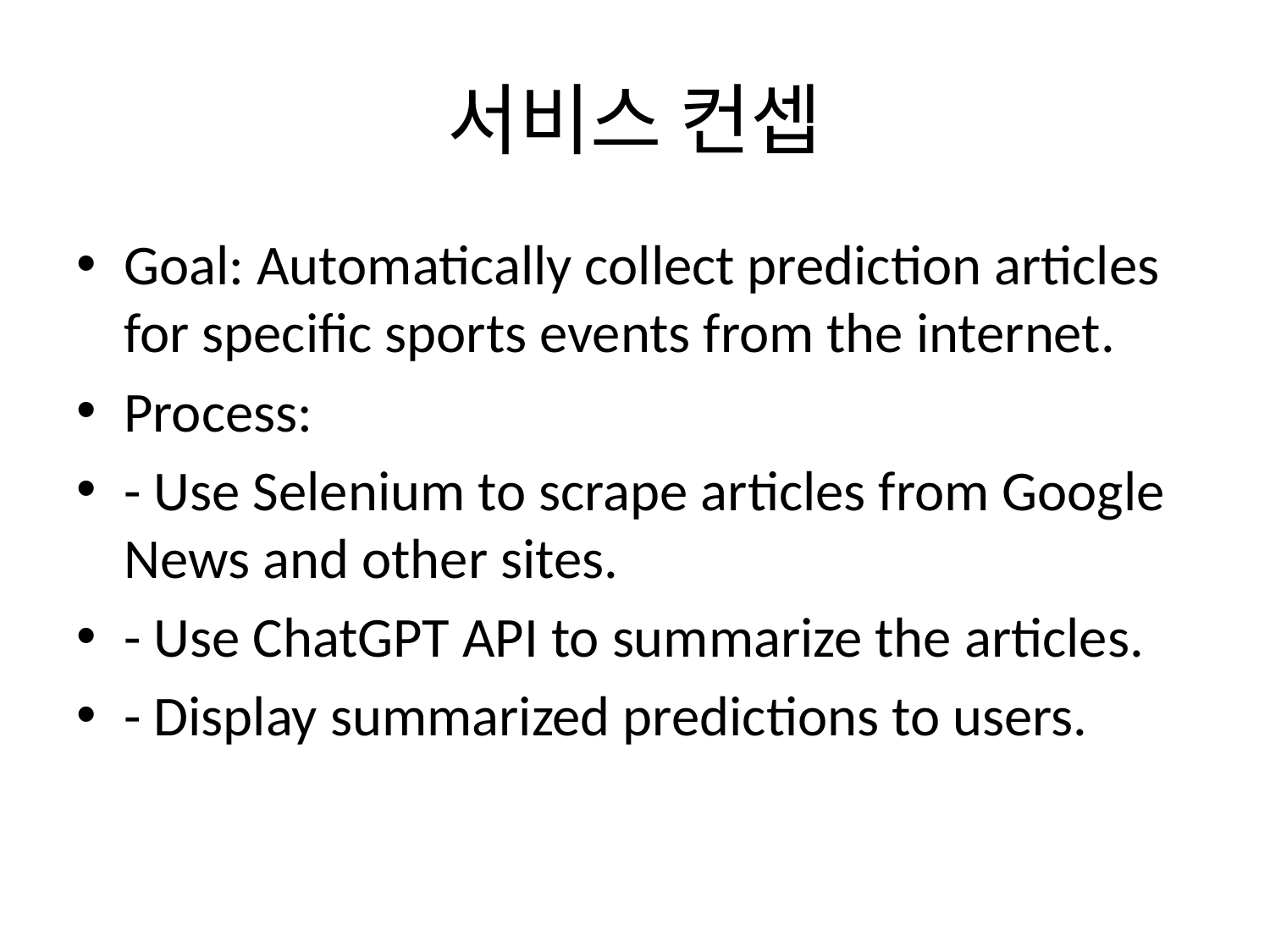

# 서비스 컨셉
Goal: Automatically collect prediction articles for specific sports events from the internet.
Process:
- Use Selenium to scrape articles from Google News and other sites.
- Use ChatGPT API to summarize the articles.
- Display summarized predictions to users.